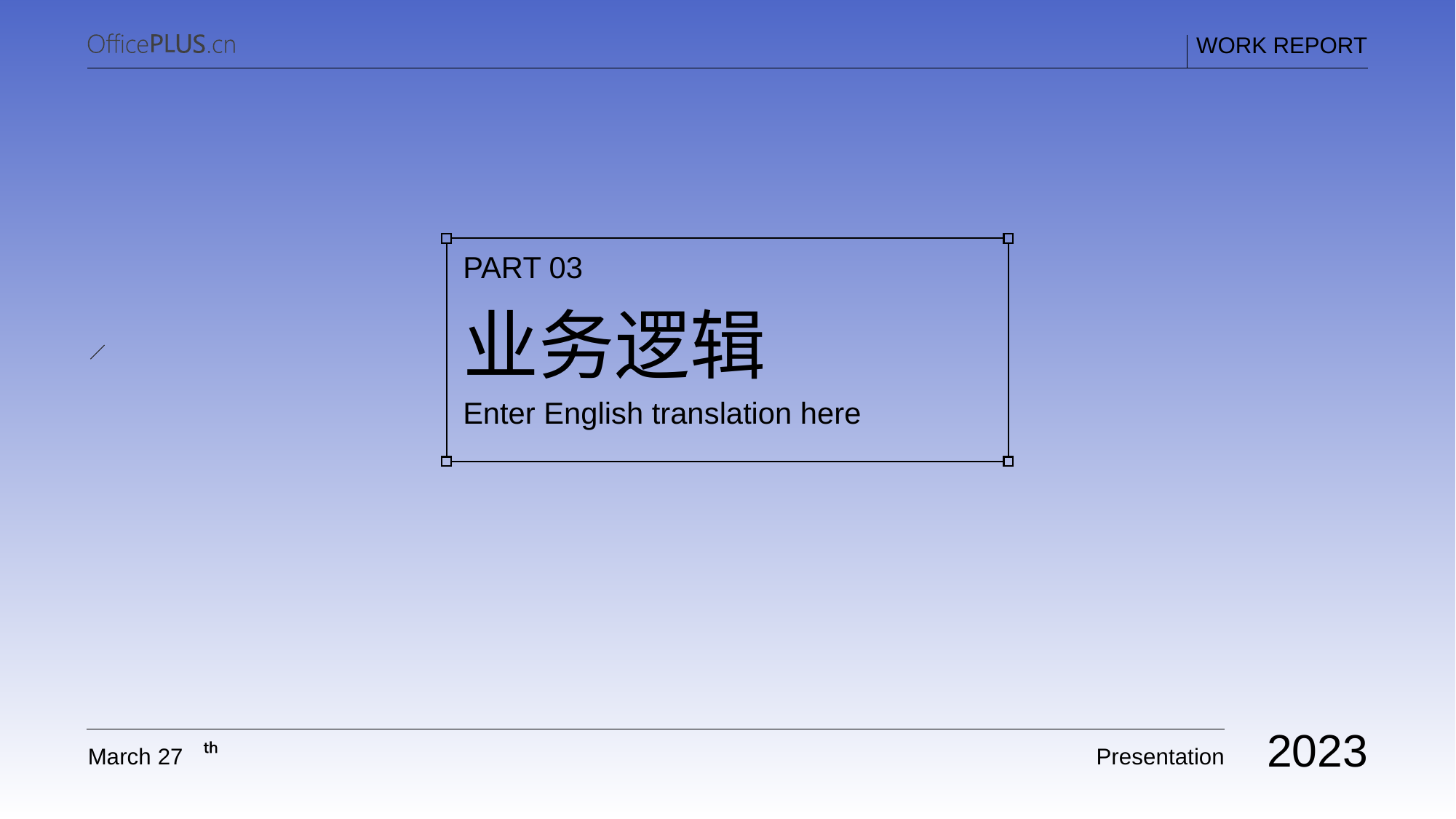

Part 03
业务逻辑
Enter English translation here

2023

March 27